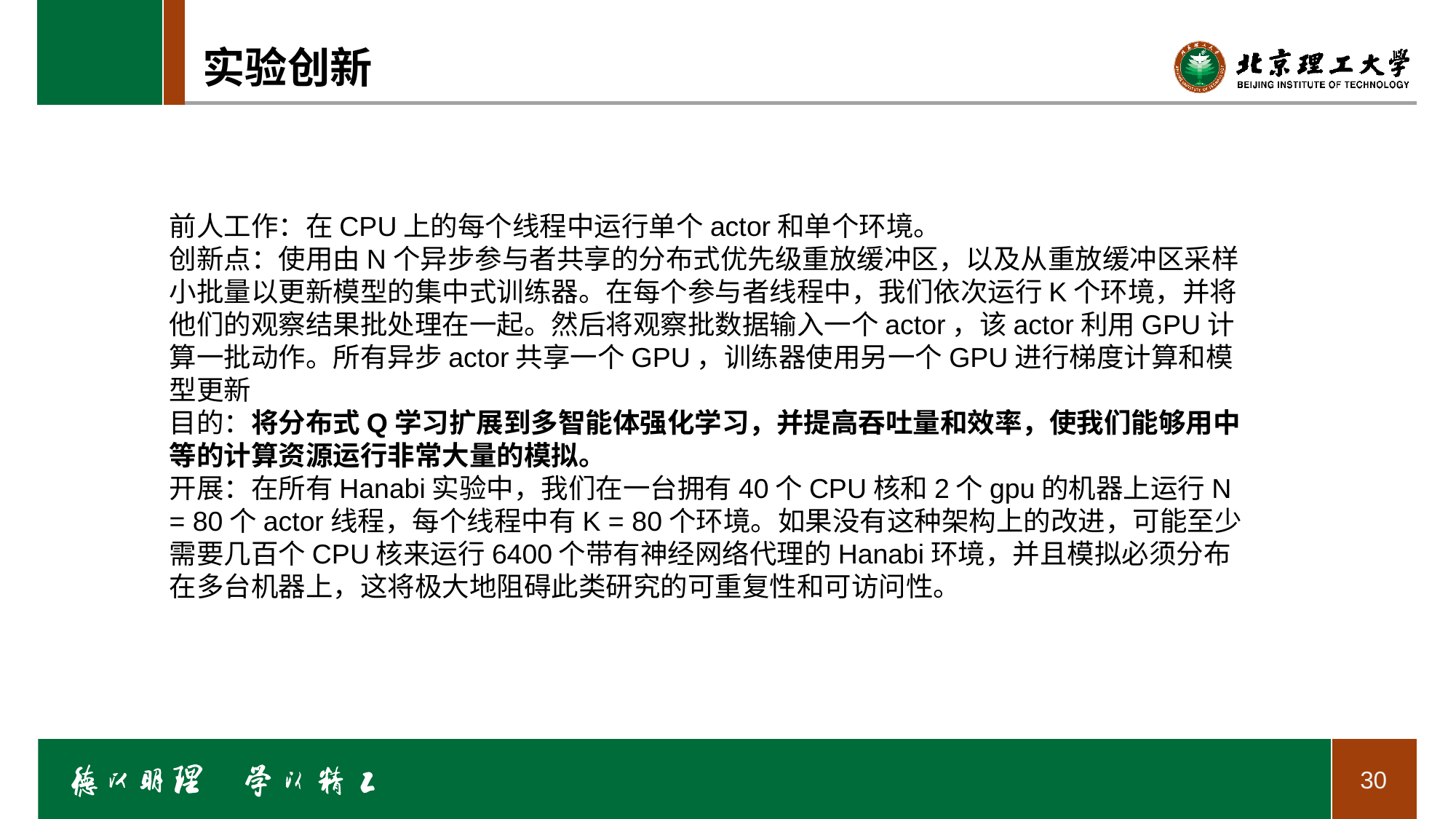

# 实验创新
前人工作：在CPU上的每个线程中运行单个actor和单个环境。
创新点：使用由N个异步参与者共享的分布式优先级重放缓冲区，以及从重放缓冲区采样小批量以更新模型的集中式训练器。在每个参与者线程中，我们依次运行K个环境，并将他们的观察结果批处理在一起。然后将观察批数据输入一个actor，该actor利用GPU计算一批动作。所有异步actor共享一个GPU，训练器使用另一个GPU进行梯度计算和模型更新
目的：将分布式Q学习扩展到多智能体强化学习，并提高吞吐量和效率，使我们能够用中等的计算资源运行非常大量的模拟。
开展：在所有Hanabi实验中，我们在一台拥有40个CPU核和2个gpu的机器上运行N = 80个actor线程，每个线程中有K = 80个环境。如果没有这种架构上的改进，可能至少需要几百个CPU核来运行6400个带有神经网络代理的Hanabi环境，并且模拟必须分布在多台机器上，这将极大地阻碍此类研究的可重复性和可访问性。